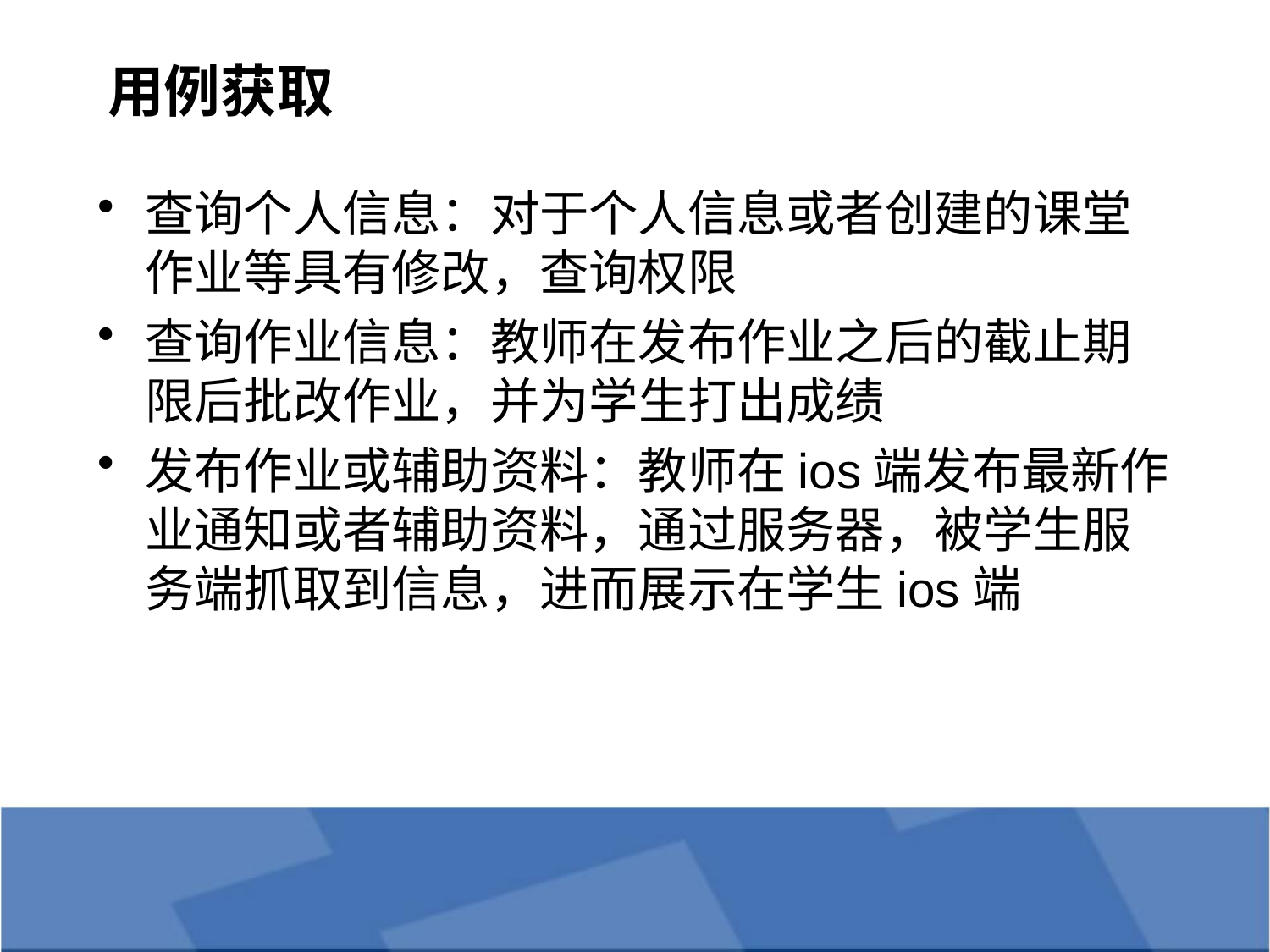

# 用例获取
查询个人信息：对于个人信息或者创建的课堂作业等具有修改，查询权限
查询作业信息：教师在发布作业之后的截止期限后批改作业，并为学生打出成绩
发布作业或辅助资料：教师在ios端发布最新作业通知或者辅助资料，通过服务器，被学生服务端抓取到信息，进而展示在学生ios端